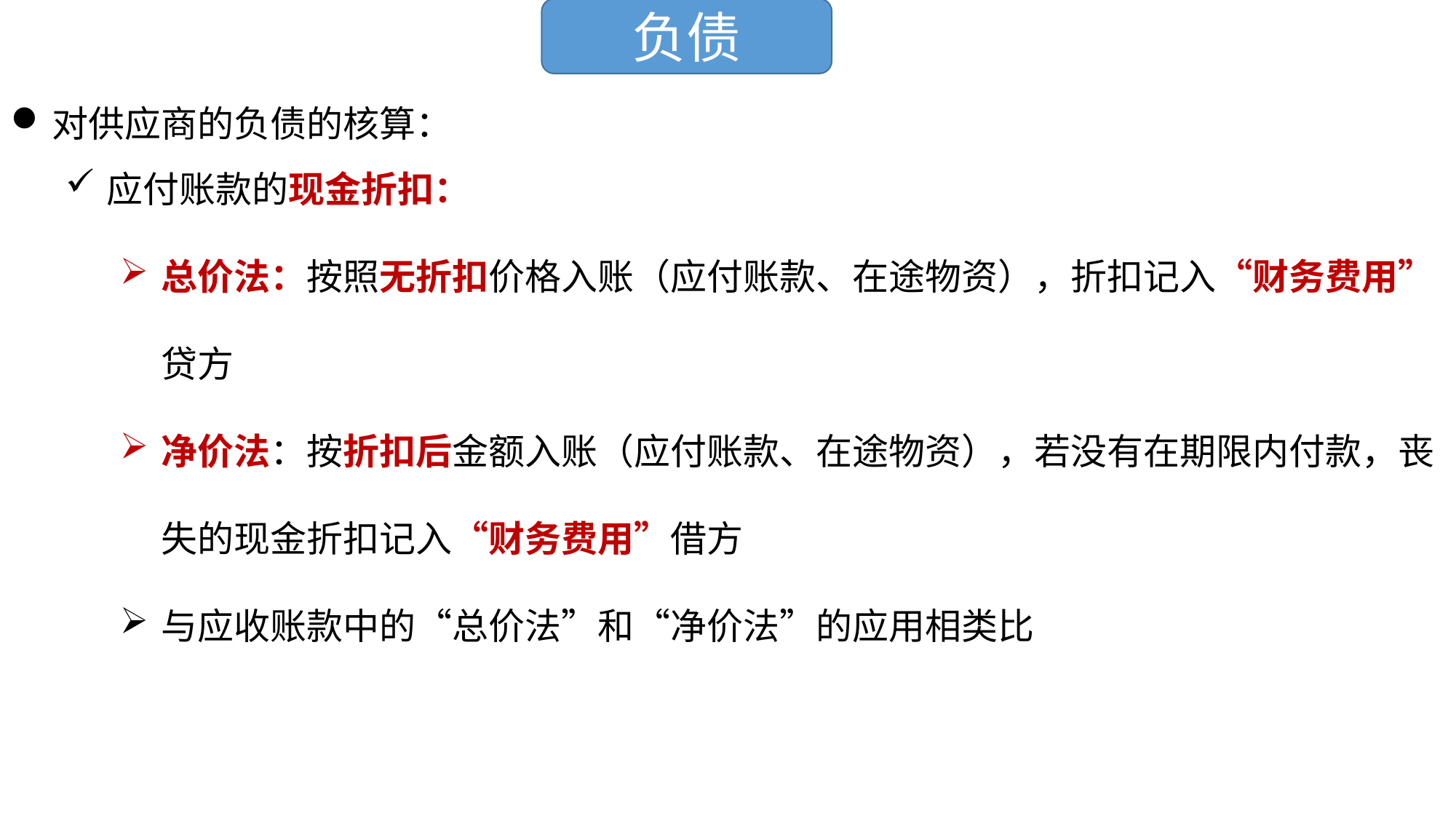

负债
对供应商的负债的核算：
应付账款的现金折扣：
总价法：按照无折扣价格入账（应付账款、在途物资），折扣记入“财务费用”贷方
净价法：按折扣后金额入账（应付账款、在途物资），若没有在期限内付款，丧失的现金折扣记入“财务费用”借方
与应收账款中的“总价法”和“净价法”的应用相类比